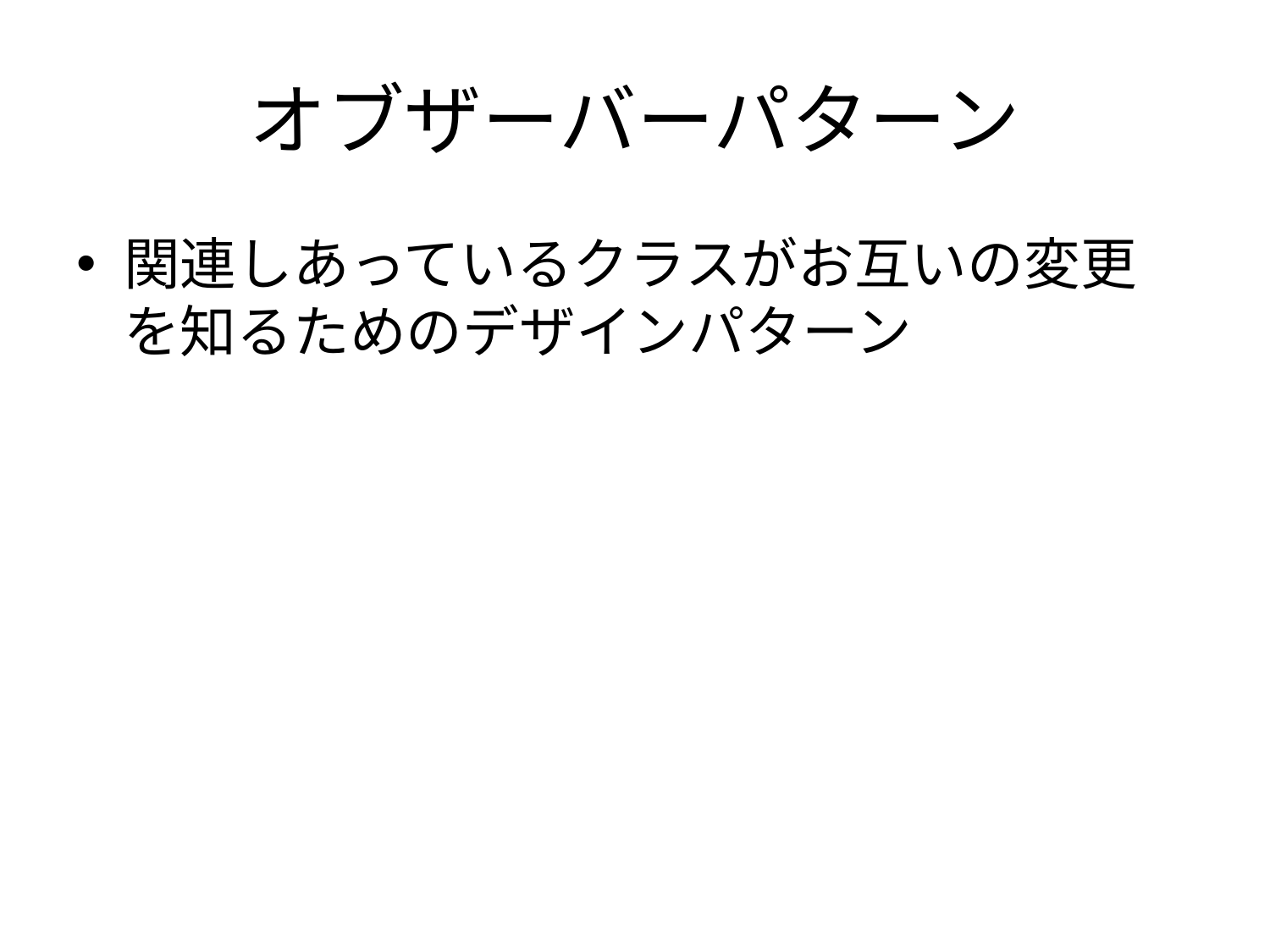

# オブザーバーパターン
関連しあっているクラスがお互いの変更を知るためのデザインパターン